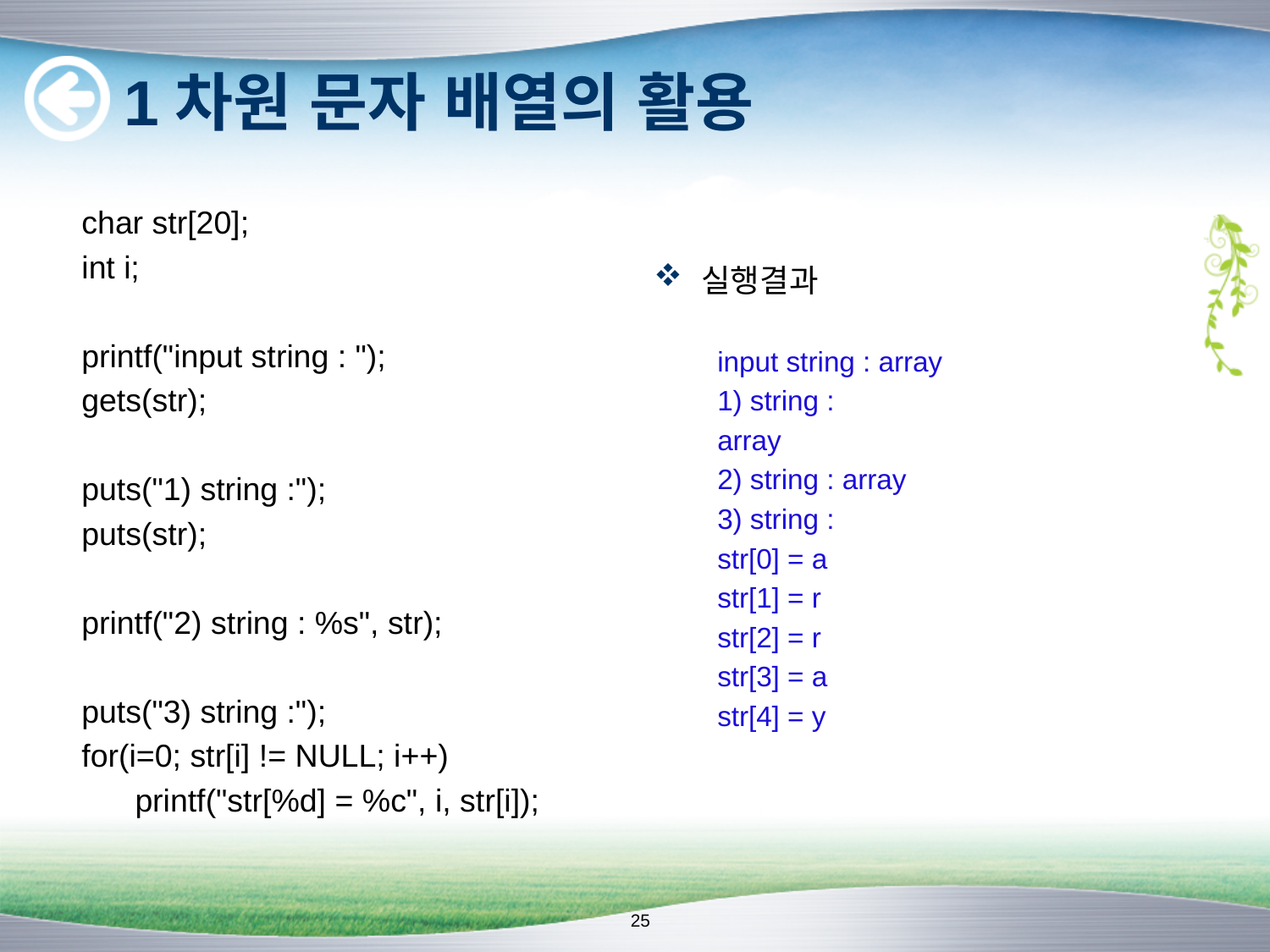

# 1차원 문자 배열의 활용
   char str[20];
   int i;

   printf("input string : ");
   gets(str);

   puts("1) string :");
   puts(str);

   printf("2) string : %s", str);

   puts("3) string :");
   for(i=0; str[i] != NULL; i++)
         printf("str[%d] = %c", i, str[i]);
실행결과

input string : array
1) string :
array
2) string : array
3) string :
str[0] = a
str[1] = r
str[2] = r
str[3] = a
str[4] = y
25